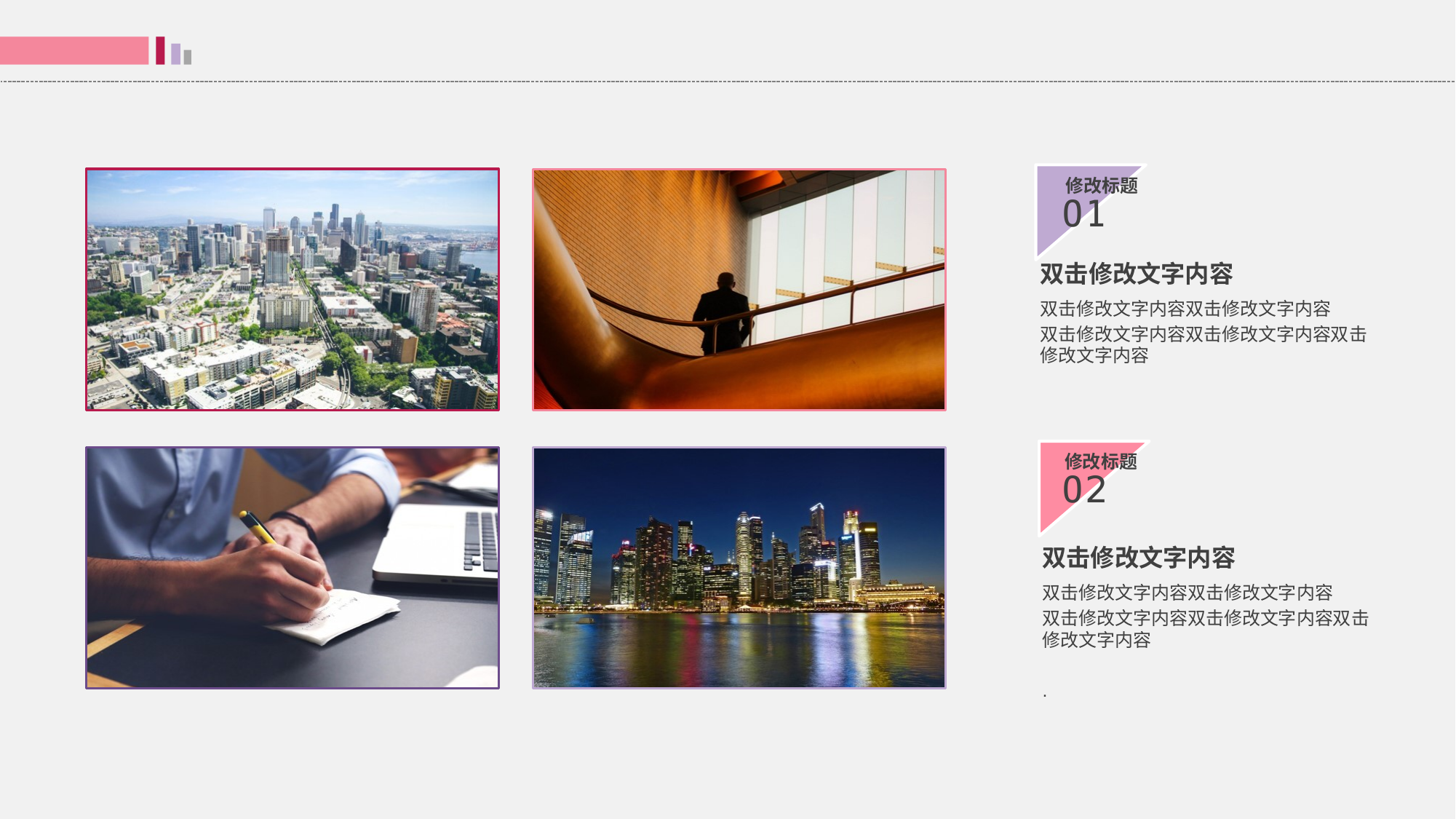

修改标题
01

双击修改文字内容
双击修改文字内容双击修改文字内容
双击修改文字内容双击修改文字内容双击修改文字内容

修改标题
02

双击修改文字内容

双击修改文字内容双击修改文字内容
双击修改文字内容双击修改文字内容双击修改文字内容

.